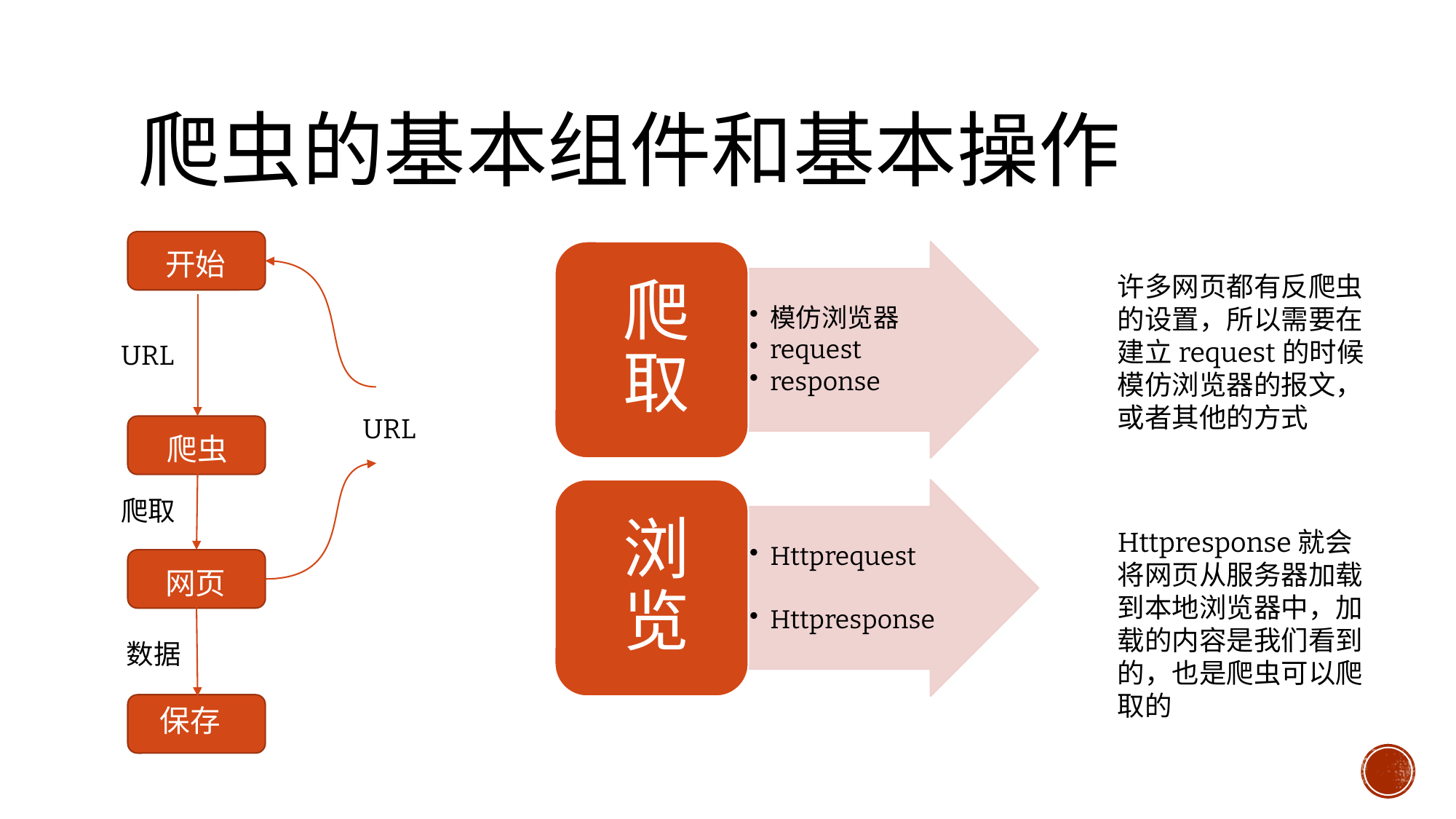

# 爬虫的基本组件和基本操作

开始

模仿浏览器
request
response
爬取

Httprequest

Httpresponse

浏览
许多网页都有反爬虫的设置，所以需要在建立request的时候模仿浏览器的报文，或者其他的方式
URL
URL

爬虫
爬取
Httpresponse就会将网页从服务器加载到本地浏览器中，加载的内容是我们看到的，也是爬虫可以爬取的

网页
数据

保存